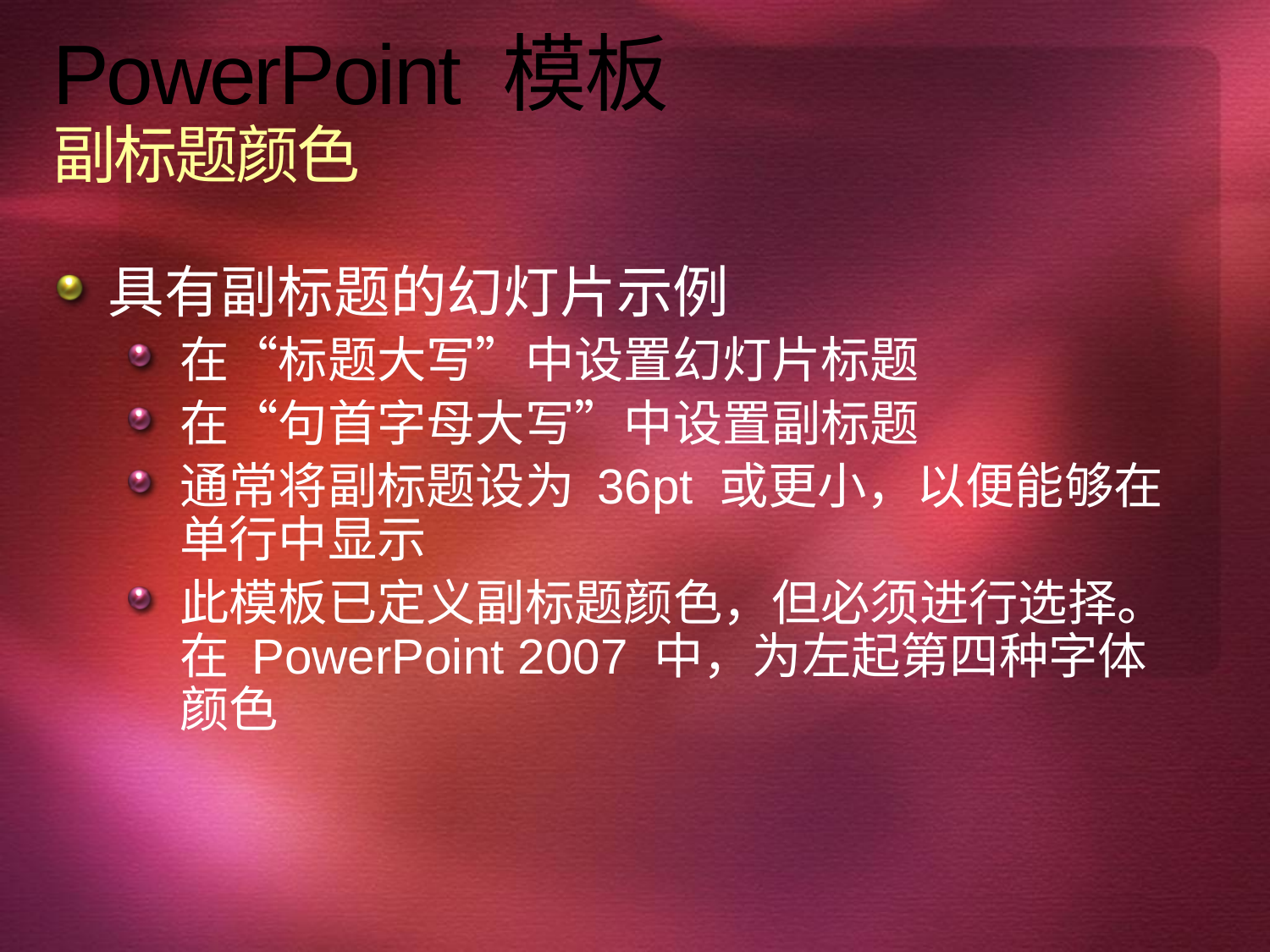

# PowerPoint 模板 副标题颜色
具有副标题的幻灯片示例
在“标题大写”中设置幻灯片标题
在“句首字母大写”中设置副标题
通常将副标题设为 36pt 或更小，以便能够在单行中显示
此模板已定义副标题颜色，但必须进行选择。 在 PowerPoint 2007 中，为左起第四种字体颜色